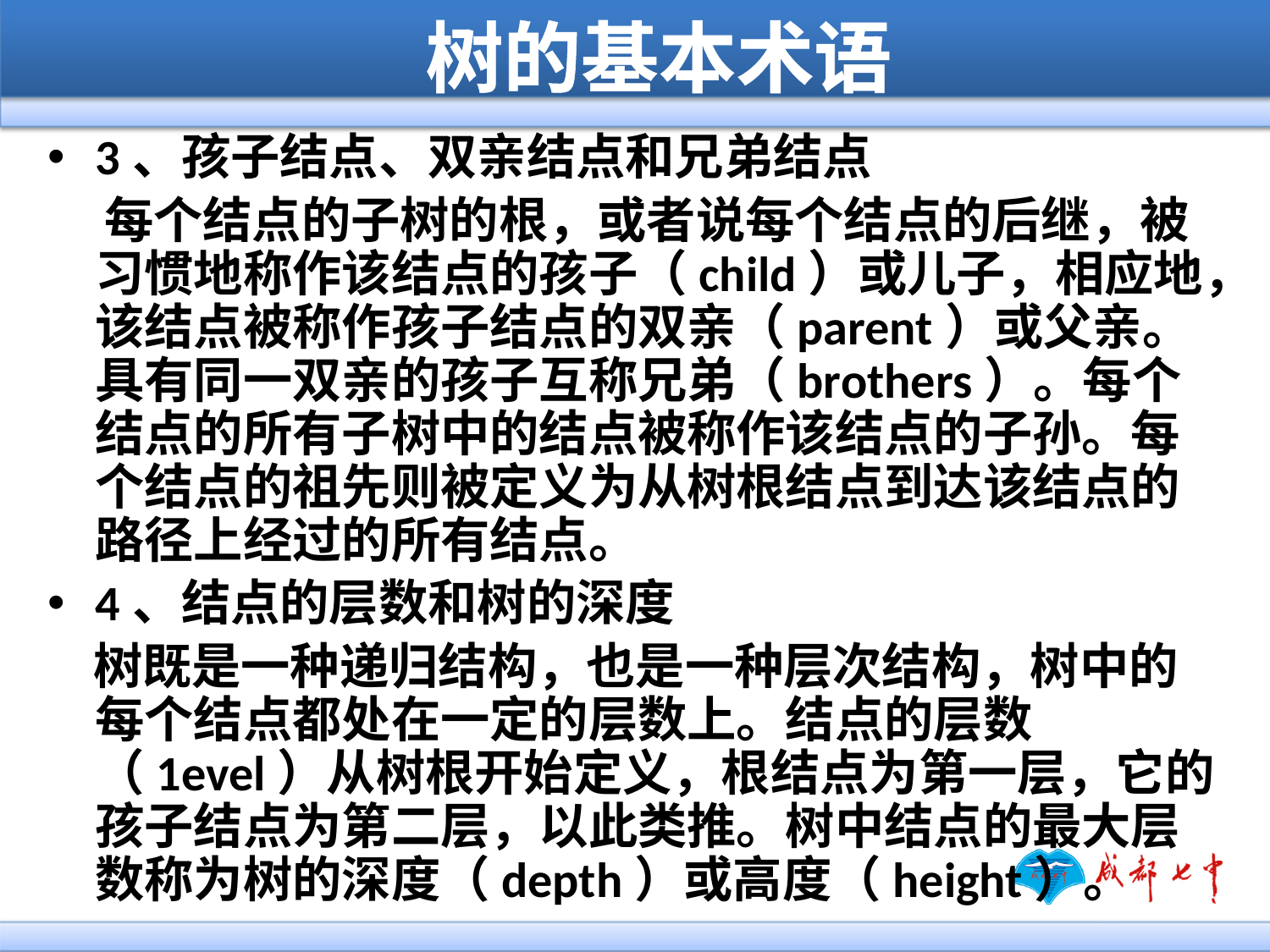

# 树的基本术语
3、孩子结点、双亲结点和兄弟结点
    每个结点的子树的根，或者说每个结点的后继，被习惯地称作该结点的孩子（child）或儿子，相应地，该结点被称作孩子结点的双亲（parent）或父亲。具有同一双亲的孩子互称兄弟（brothers）。每个结点的所有子树中的结点被称作该结点的子孙。每个结点的祖先则被定义为从树根结点到达该结点的路径上经过的所有结点。
4、结点的层数和树的深度
   树既是一种递归结构，也是一种层次结构，树中的每个结点都处在一定的层数上。结点的层数（1evel）从树根开始定义，根结点为第一层，它的孩子结点为第二层，以此类推。树中结点的最大层数称为树的深度（depth）或高度（height）。